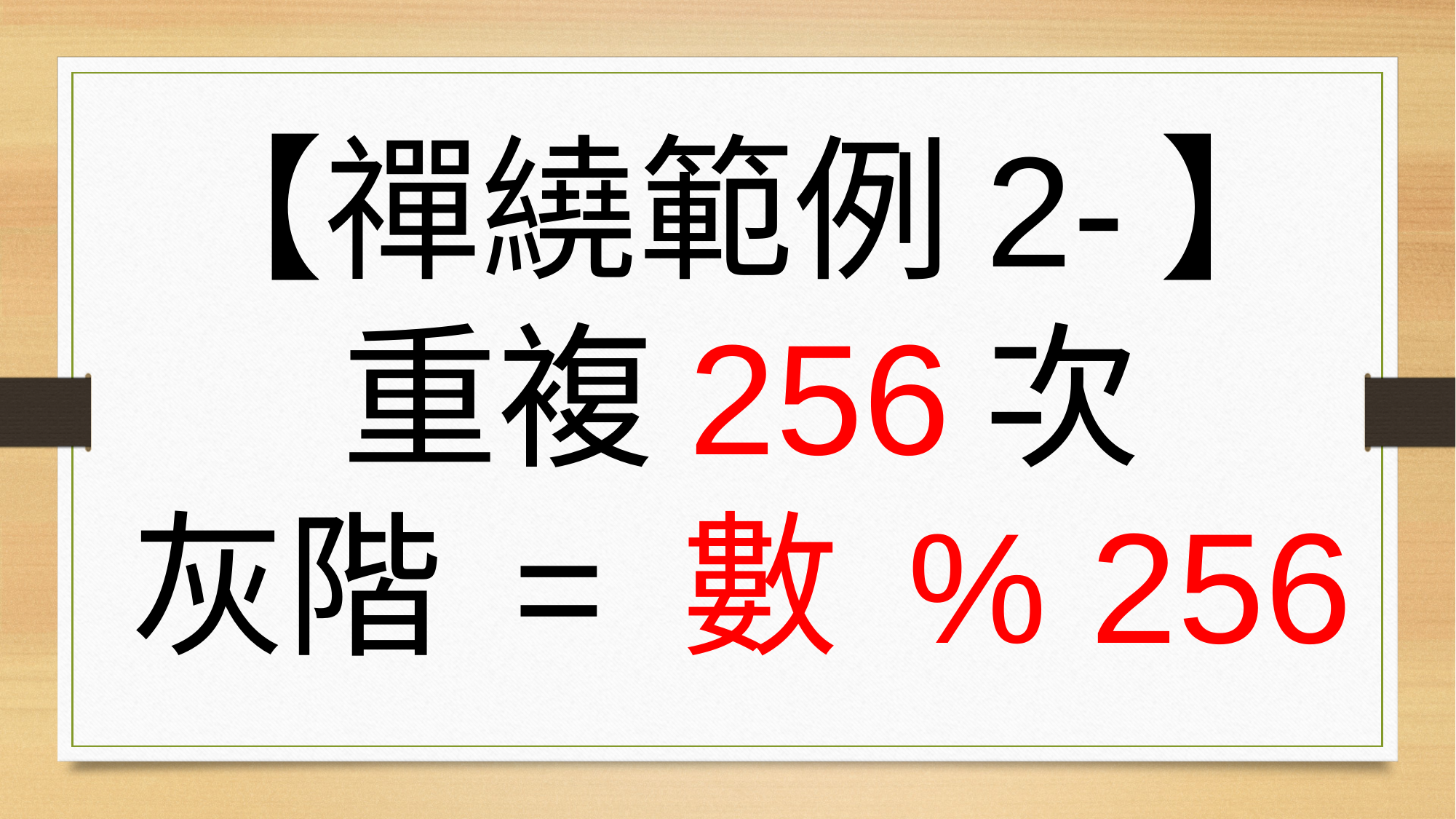

# 【禪繞範例2-】 重複256次 灰階 = 數 % 256